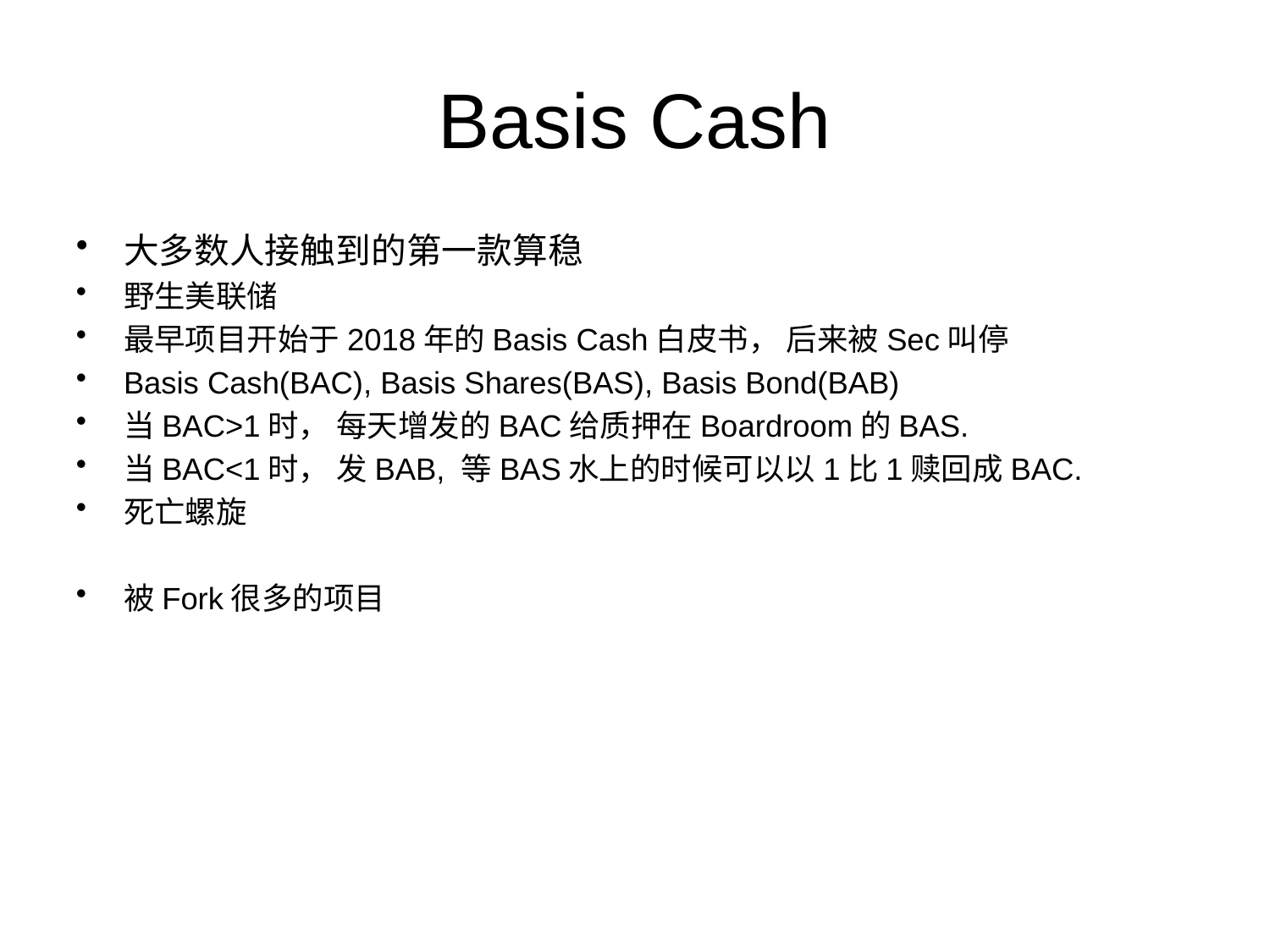

# Basis Cash
大多数人接触到的第一款算稳
野生美联储
最早项目开始于2018年的Basis Cash白皮书， 后来被Sec叫停
Basis Cash(BAC), Basis Shares(BAS), Basis Bond(BAB)
当BAC>1时， 每天增发的BAC给质押在Boardroom的BAS.
当BAC<1时， 发BAB, 等BAS水上的时候可以以1比1赎回成BAC.
死亡螺旋

被Fork很多的项目